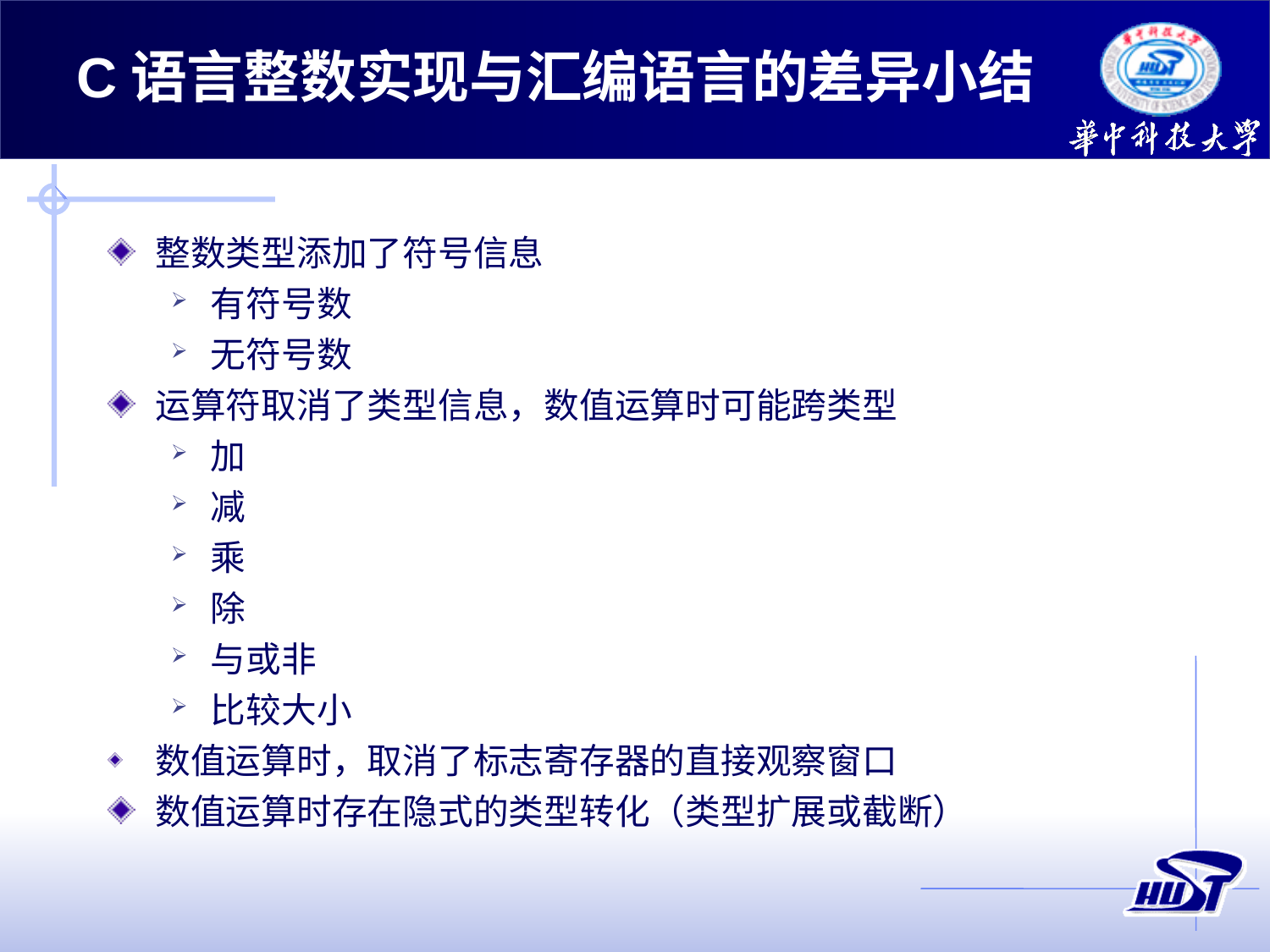

# C语言整数实现与汇编语言的差异小结
整数类型添加了符号信息
有符号数
无符号数
运算符取消了类型信息，数值运算时可能跨类型
加
减
乘
除
与或非
比较大小
数值运算时，取消了标志寄存器的直接观察窗口
数值运算时存在隐式的类型转化（类型扩展或截断）